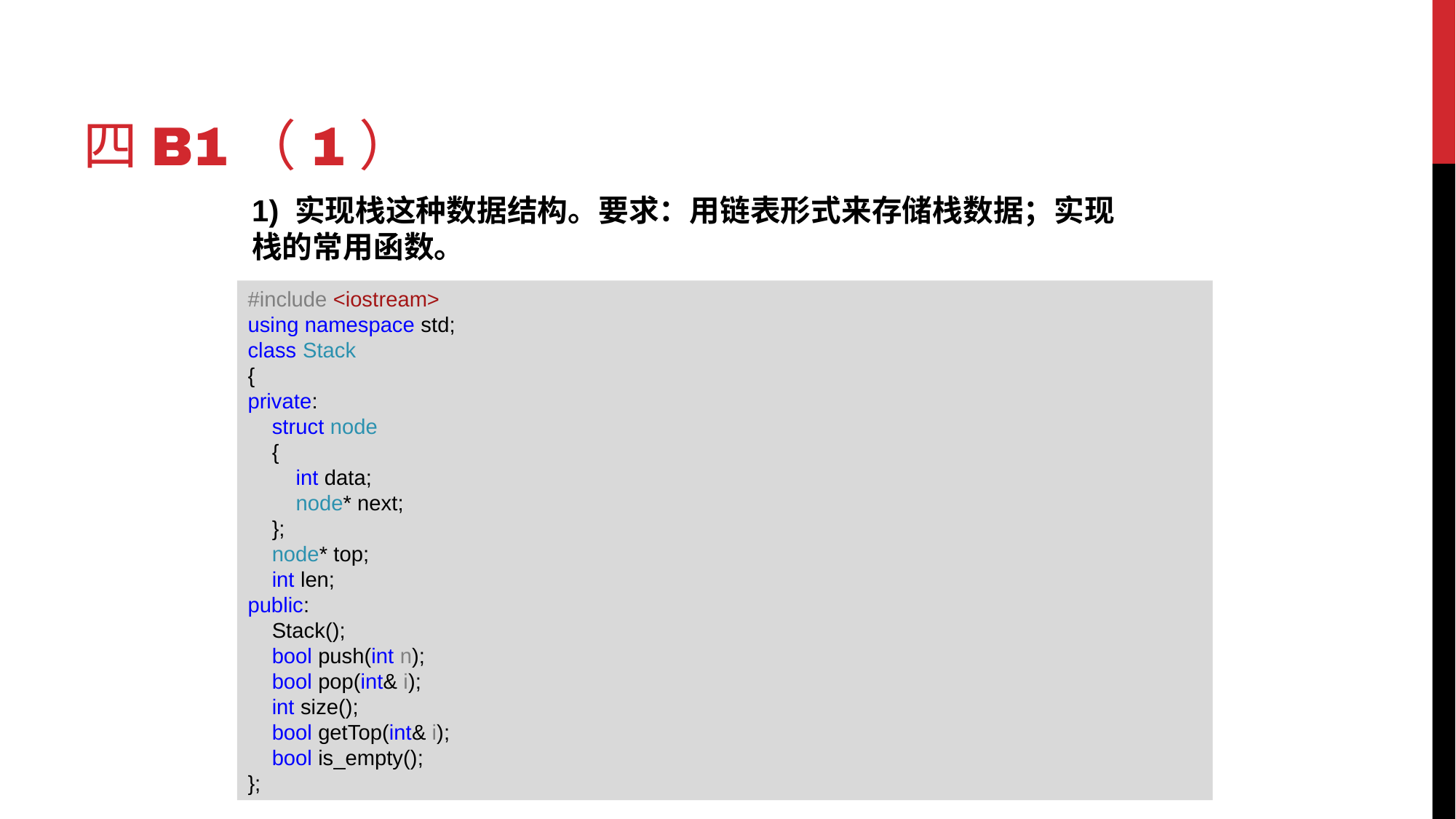

# 四B1（1）
1) 实现栈这种数据结构。要求：用链表形式来存储栈数据；实现栈的常用函数。
#include <iostream>
using namespace std;
class Stack
{
private:
    struct node
    {
        int data;
        node* next;
    };
    node* top;
    int len;
public:
    Stack();
    bool push(int n);
    bool pop(int& i);
    int size();
    bool getTop(int& i);
    bool is_empty();
};